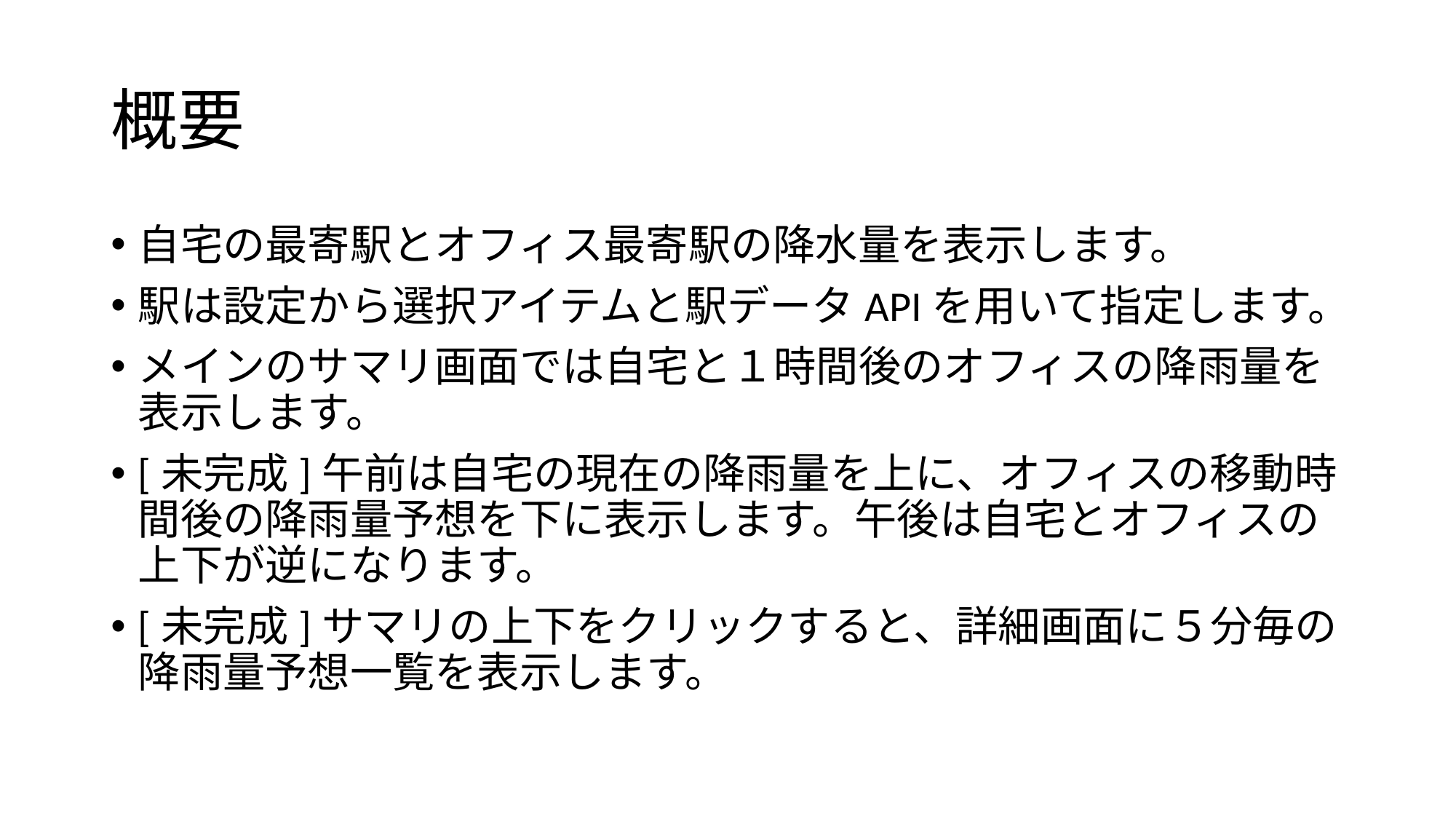

# 概要
自宅の最寄駅とオフィス最寄駅の降水量を表示します。
駅は設定から選択アイテムと駅データAPIを用いて指定します。
メインのサマリ画面では自宅と１時間後のオフィスの降雨量を表示します。
[未完成]午前は自宅の現在の降雨量を上に、オフィスの移動時間後の降雨量予想を下に表示します。午後は自宅とオフィスの上下が逆になります。
[未完成]サマリの上下をクリックすると、詳細画面に５分毎の降雨量予想一覧を表示します。